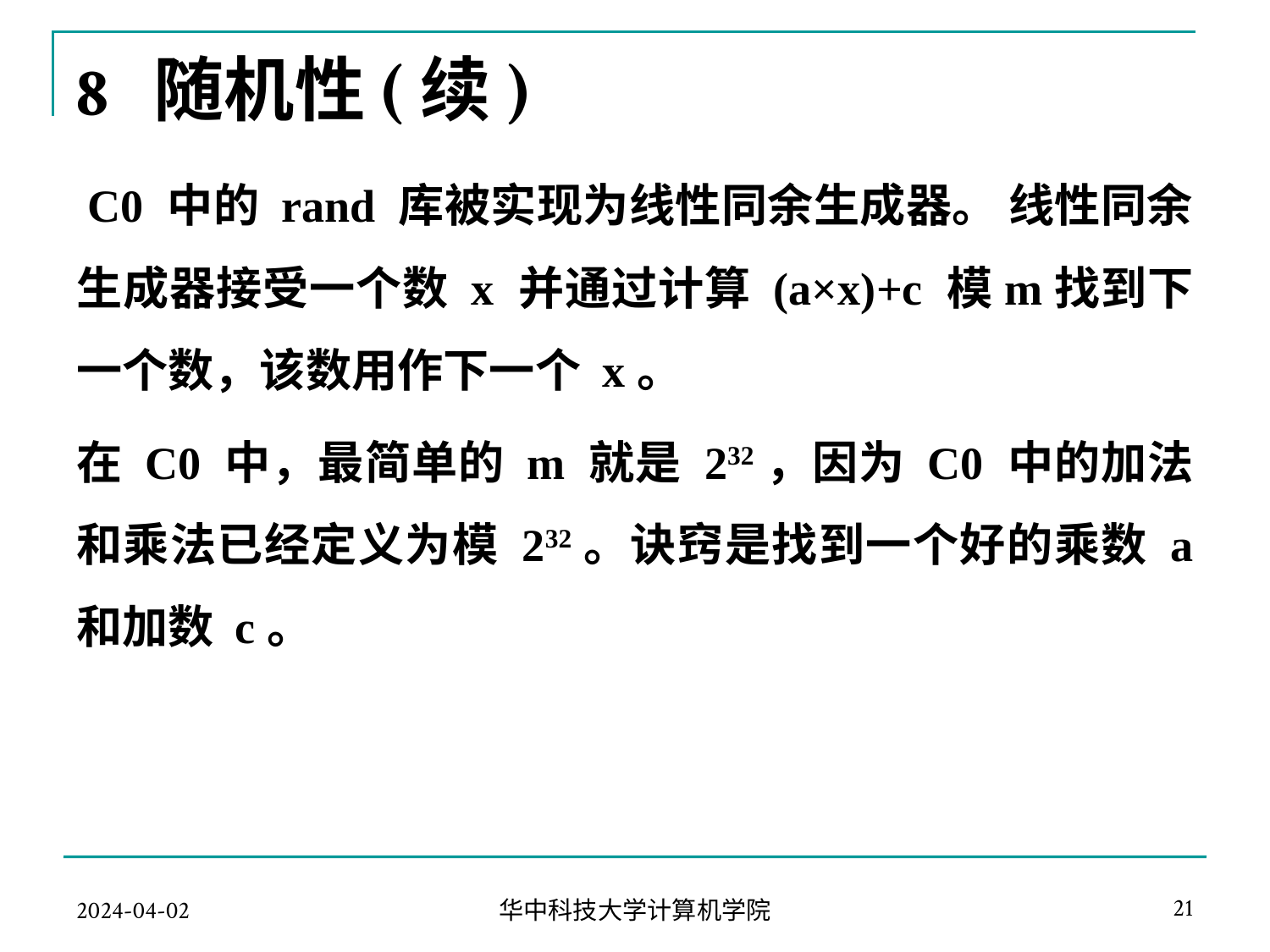

# 8  随机性(续)
 C0 中的 rand 库被实现为线性同余生成器。 线性同余生成器接受一个数 x 并通过计算 (a×x)+c 模m找到下一个数，该数用作下一个 x。
在 C0 中，最简单的 m 就是 232，因为 C0 中的加法和乘法已经定义为模 232。诀窍是找到一个好的乘数 a 和加数 c。
2024-04-02
21
华中科技大学计算机学院